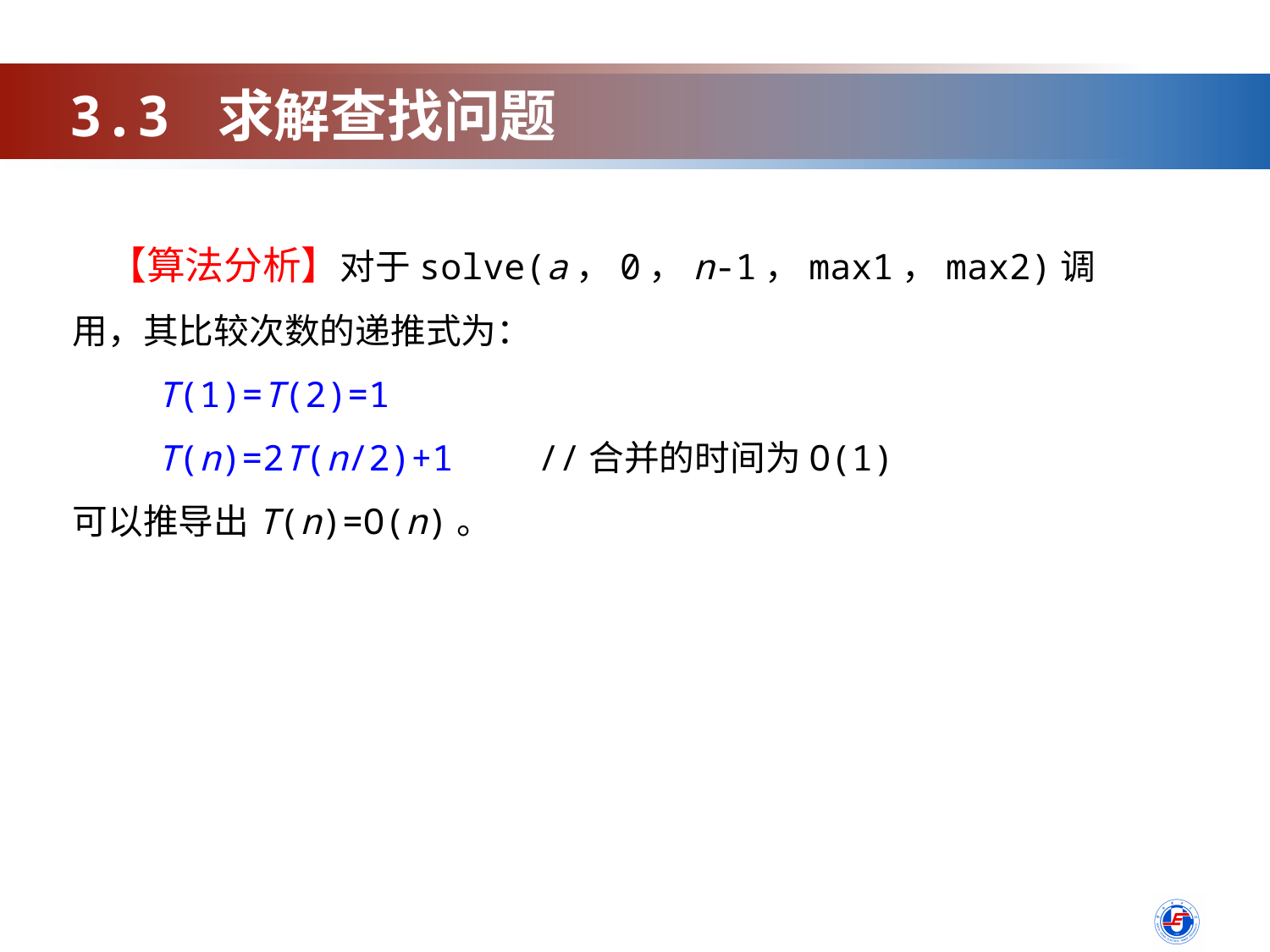

3.3 求解查找问题
   【算法分析】对于solve(a，0，n-1，max1，max2)调用，其比较次数的递推式为：
    T(1)=T(2)=1
    T(n)=2T(n/2)+1    //合并的时间为O(1)
可以推导出T(n)=O(n)。